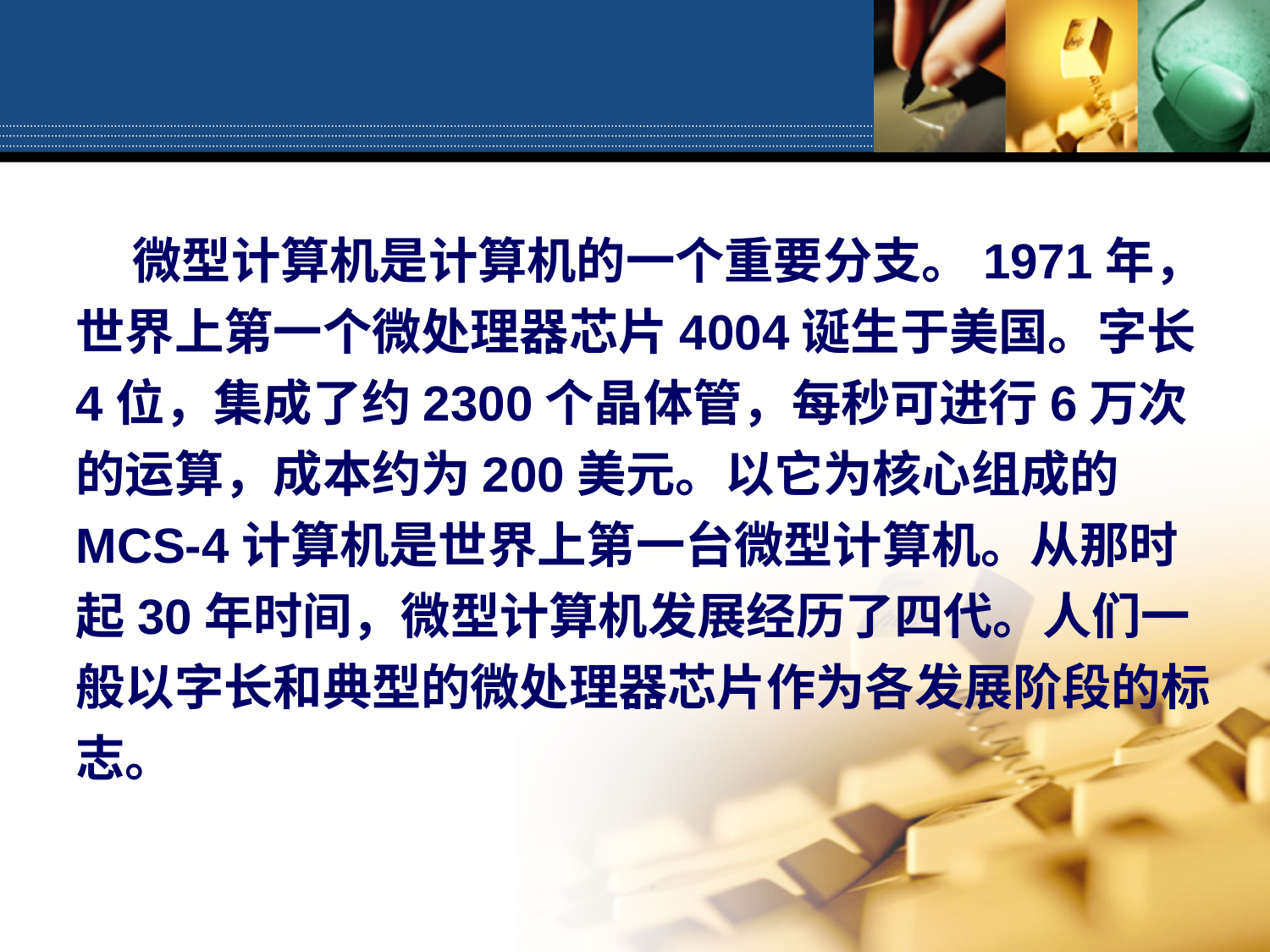

#
    微型计算机是计算机的一个重要分支。1971年，世界上第一个微处理器芯片4004诞生于美国。字长4位，集成了约2300个晶体管，每秒可进行6万次的运算，成本约为200美元。以它为核心组成的MCS-4计算机是世界上第一台微型计算机。从那时起30年时间，微型计算机发展经历了四代。人们一般以字长和典型的微处理器芯片作为各发展阶段的标志。